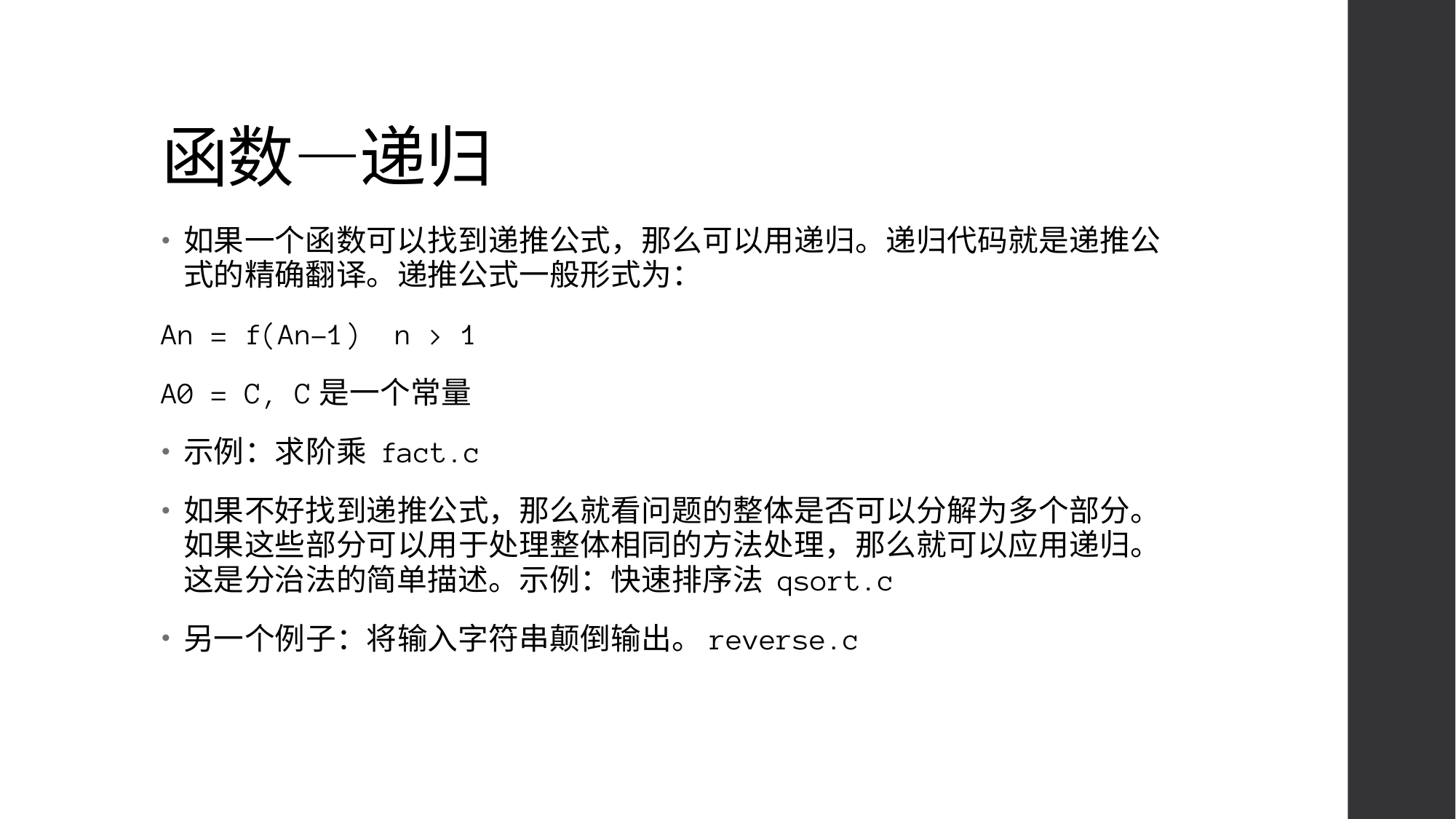

# 函数—递归
如果一个函数可以找到递推公式，那么可以用递归。递归代码就是递推公式的精确翻译。递推公式一般形式为：
An = f(An-1)  n > 1
A0 = C, C是一个常量
示例：求阶乘 fact.c
如果不好找到递推公式，那么就看问题的整体是否可以分解为多个部分。如果这些部分可以用于处理整体相同的方法处理，那么就可以应用递归。这是分治法的简单描述。示例：快速排序法 qsort.c
另一个例子：将输入字符串颠倒输出。reverse.c